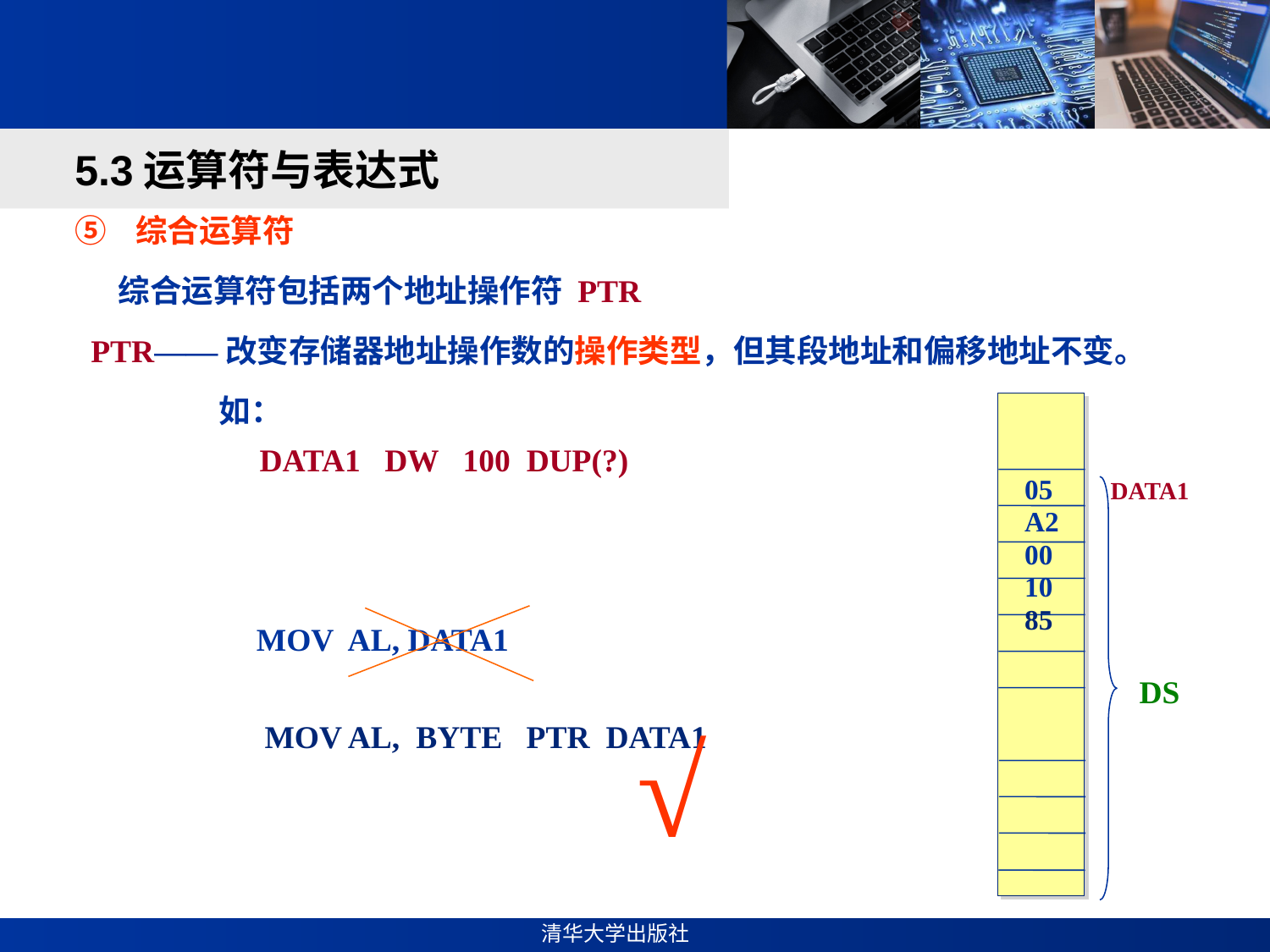

#
5.3运算符与表达式

⑤   综合运算符
     综合运算符包括两个地址操作符 PTR
  PTR——改变存储器地址操作数的操作类型，但其段地址和偏移地址不变。
                   如：
                       DATA1   DW   100  DUP(?)

DATA1

05
A2
00
10
85

MOV  AL, DATA1

 MOV AL,  BYTE   PTR  DATA1

DS

√